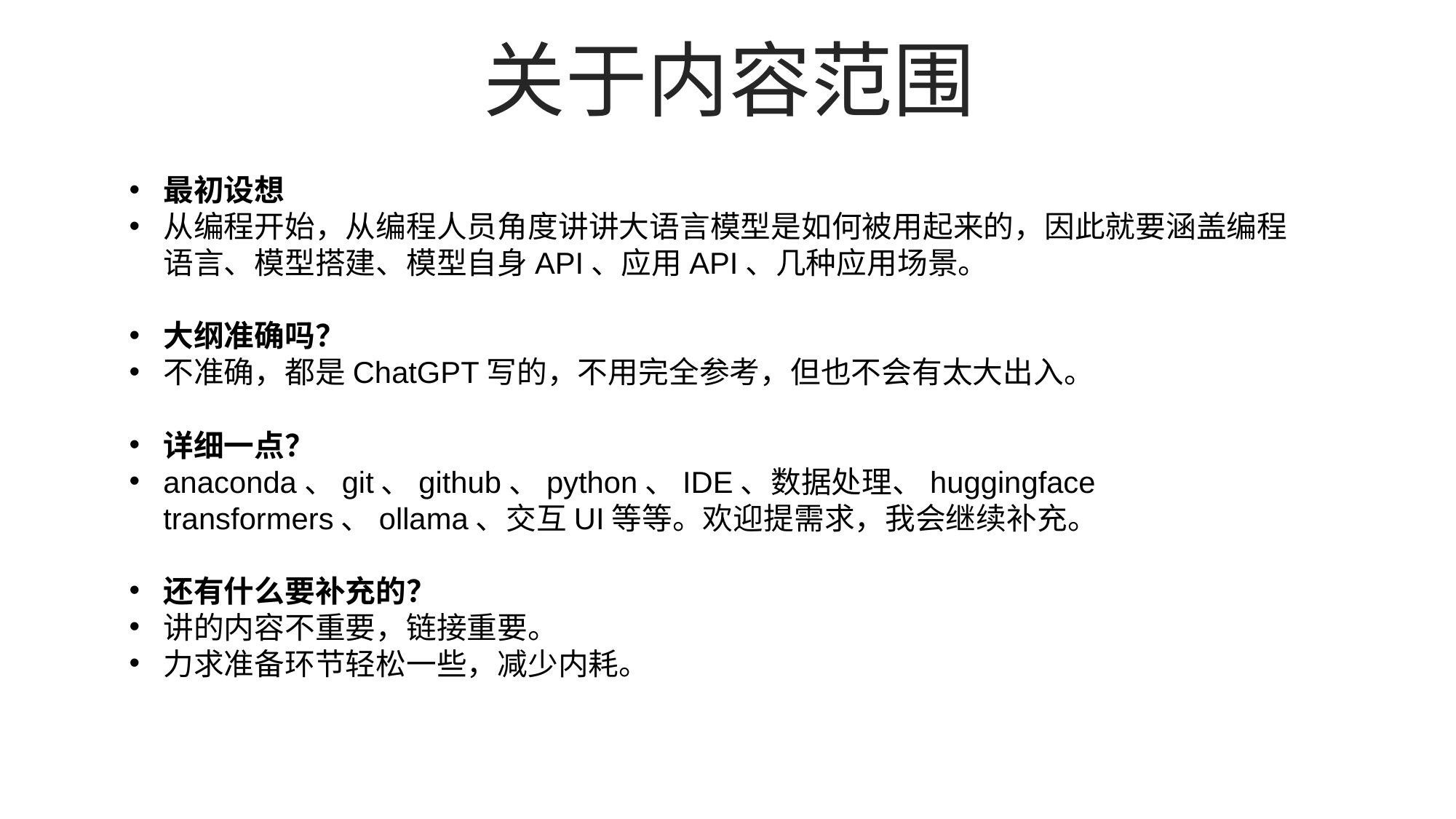

关于内容范围
最初设想
从编程开始，从编程人员角度讲讲大语言模型是如何被用起来的，因此就要涵盖编程语言、模型搭建、模型自身API、应用API、几种应用场景。

大纲准确吗？
不准确，都是ChatGPT写的，不用完全参考，但也不会有太大出入。

详细一点？
anaconda、git、github、python、IDE、数据处理、huggingface transformers、ollama、交互UI等等。欢迎提需求，我会继续补充。

还有什么要补充的？
讲的内容不重要，链接重要。
力求准备环节轻松一些，减少内耗。